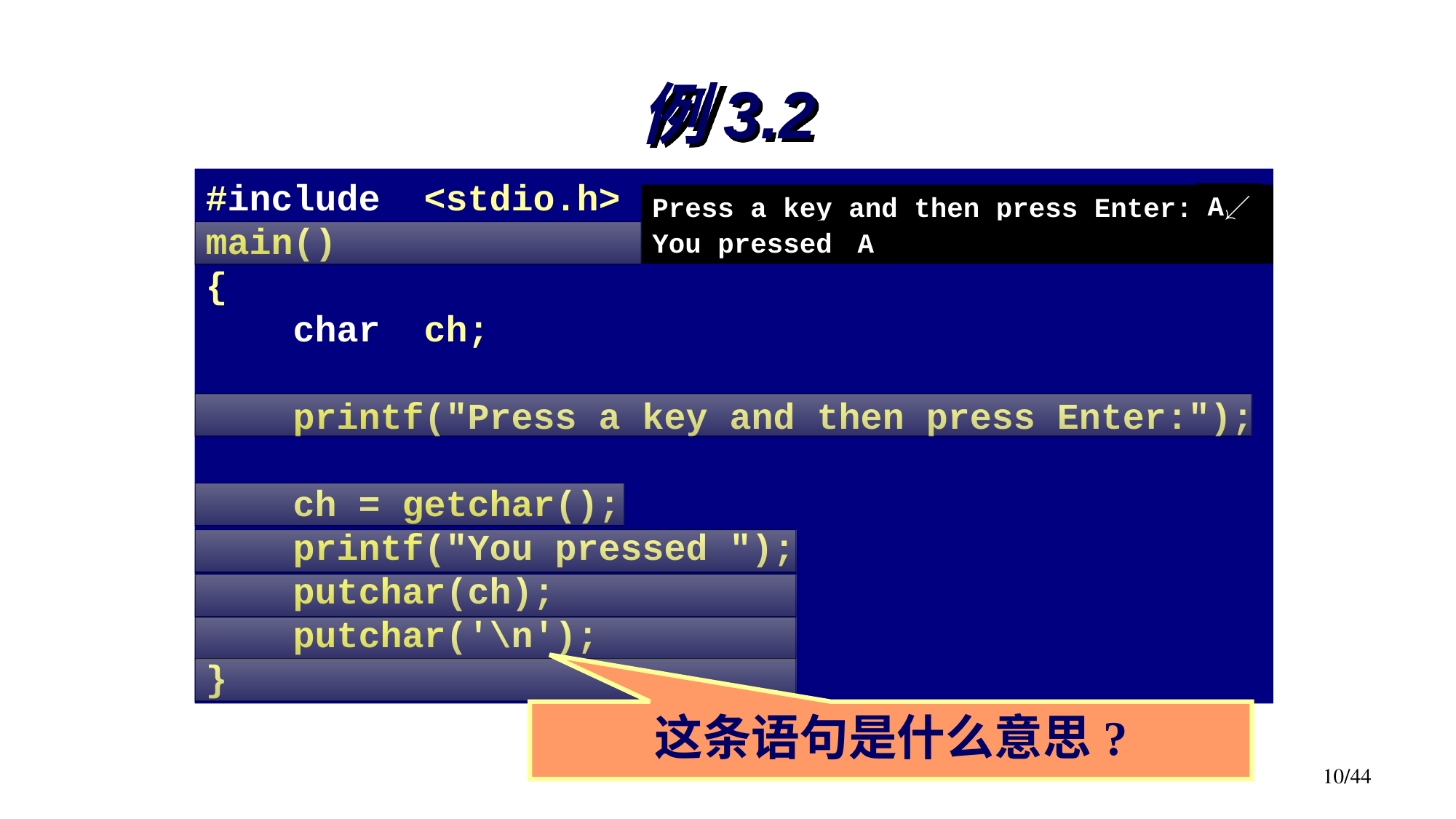

例3.2
运行程序
#include  <stdio.h>
main()
{
    char  ch;

    printf("Press a key and then press Enter:");
    ch = getchar();
    printf("You pressed ");
    putchar(ch);
    putchar('\n');
}
A↙
Press a key and then press Enter:
You pressed
A

这条语句是什么意思?